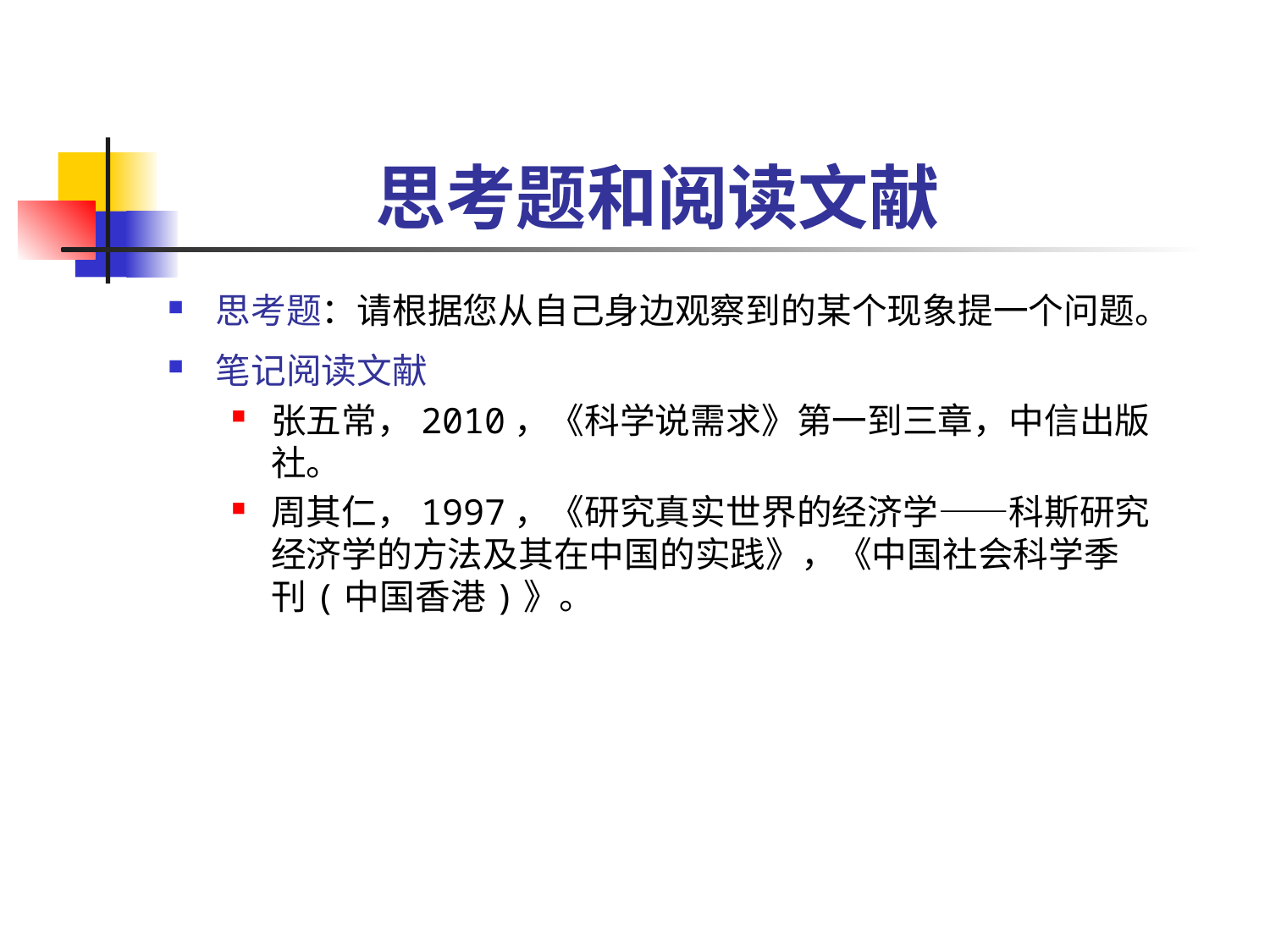

# 思考题和阅读文献
思考题：请根据您从自己身边观察到的某个现象提一个问题。
笔记阅读文献
张五常，2010，《科学说需求》第一到三章，中信出版社。
周其仁，1997，《研究真实世界的经济学——科斯研究经济学的方法及其在中国的实践》，《中国社会科学季刊(中国香港)》。